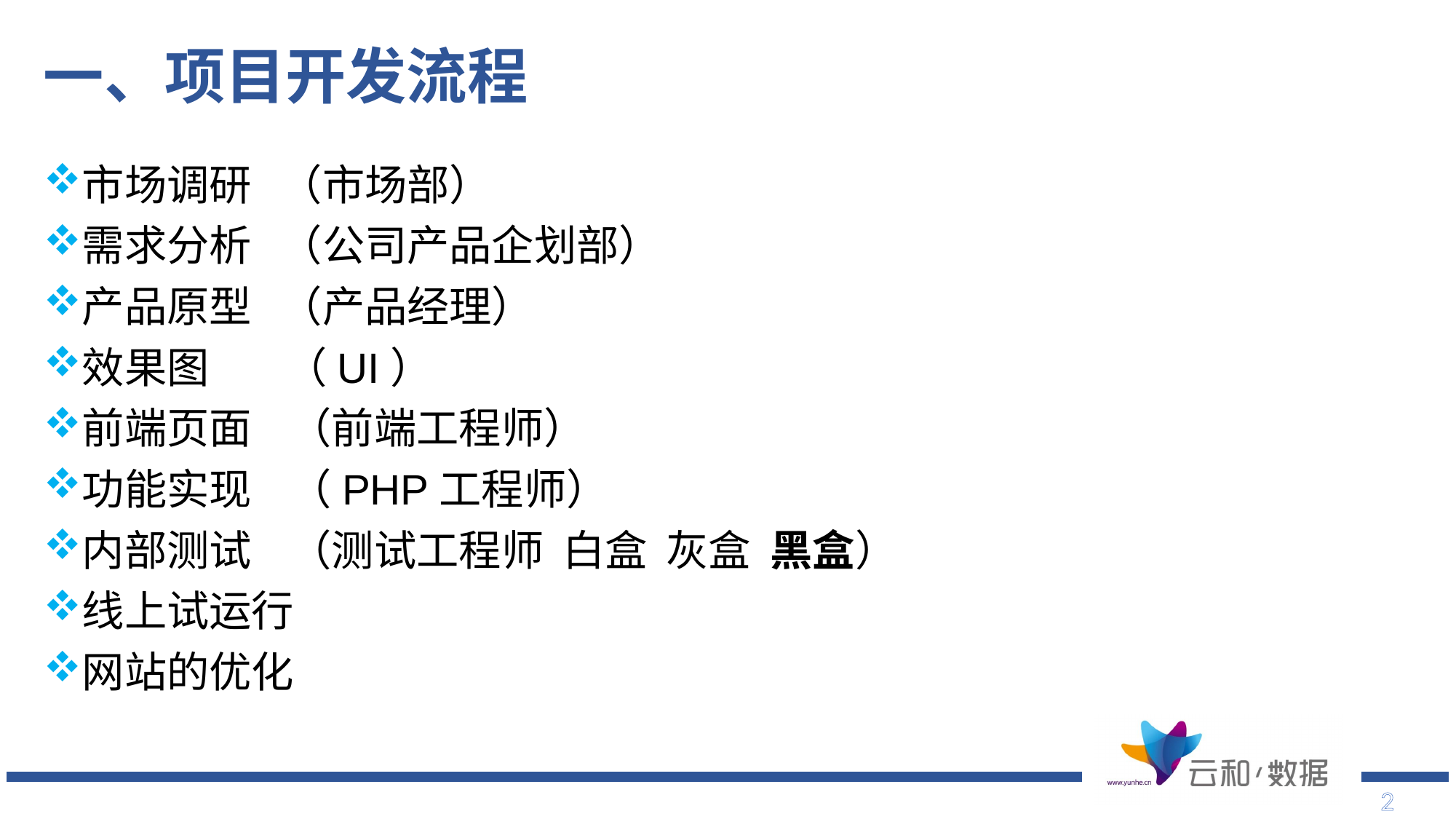

# 一、项目开发流程
市场调研   （市场部）
需求分析   （公司产品企划部）
产品原型   （产品经理）
效果图        （UI）
前端页面    （前端工程师）
功能实现    （PHP工程师）
内部测试    （测试工程师  白盒  灰盒  黑盒）
线上试运行
网站的优化